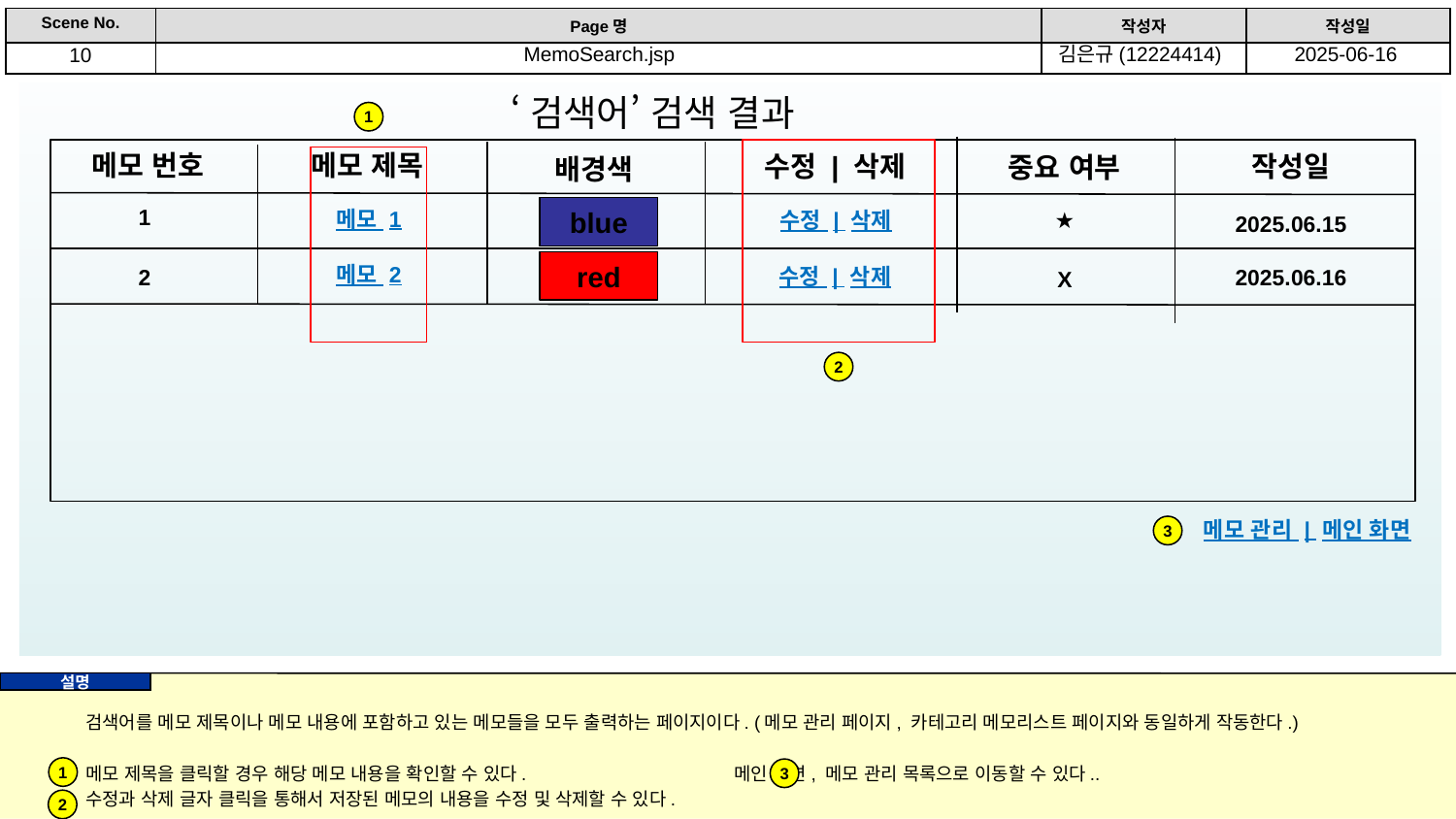

MemoSearch.jsp
김은규(12224414)
2025-06-16
10
       			    ‘검색어’ 검색 결과
1

메모 제목
메모 번호
수정 | 삭제
작성일
중요 여부
배경색

1
blue
메모 1
수정 | 삭제
★
2025.06.15
red
메모 2
수정 | 삭제
2025.06.16
2
X
2
메모 관리 | 메인 화면
3
검색어를 메모 제목이나 메모 내용에 포함하고 있는 메모들을 모두 출력하는 페이지이다. (메모 관리 페이지, 카테고리 메모리스트 페이지와 동일하게 작동한다.)

메모 제목을 클릭할 경우 해당 메모 내용을 확인할 수 있다.                                        메인 화면, 메모 관리 목록으로 이동할 수 있다..
수정과 삭제 글자 클릭을 통해서 저장된 메모의 내용을 수정 및 삭제할 수 있다.

1
3
2